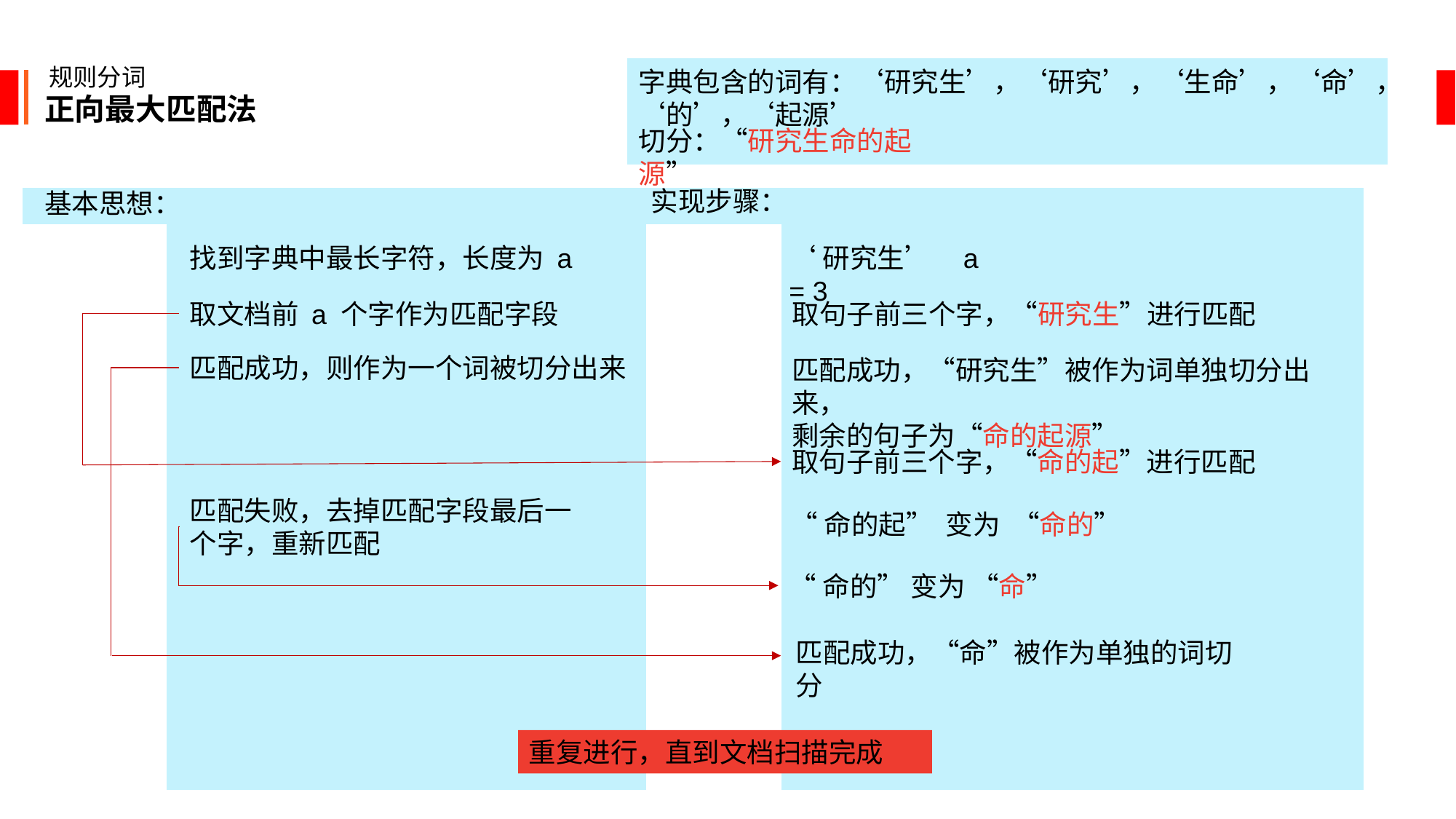

规则分词

字典包含的词有：‘研究生’，‘研究’，‘生命’，‘命’，‘的’，‘起源’
正向最大匹配法
切分：“研究生命的起源”
实现步骤：
基本思想：

找到字典中最长字符，长度为 a
‘研究生’    a = 3
取文档前 a 个字作为匹配字段
取句子前三个字，“研究生”进行匹配
匹配成功，则作为一个词被切分出来
匹配成功，“研究生”被作为词单独切分出来，
剩余的句子为“命的起源”
取句子前三个字，“命的起”进行匹配
匹配失败，去掉匹配字段最后一个字，重新匹配
“命的起”  变为  “命的”
“命的” 变为 “命”
匹配成功，“命”被作为单独的词切分
重复进行，直到文档扫描完成